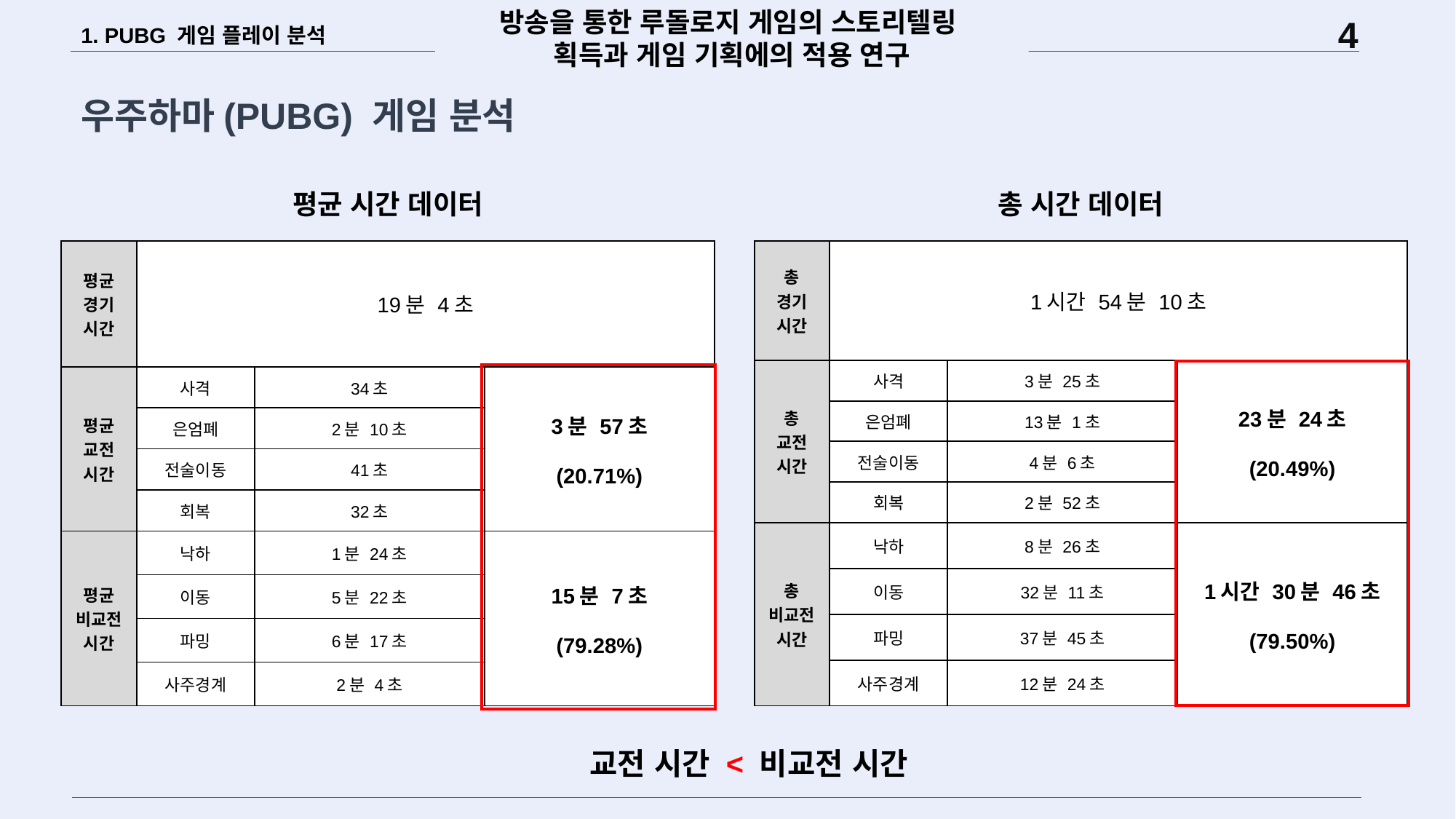

방송을 통한 루돌로지 게임의 스토리텔링
획득과 게임 기획에의 적용 연구
1. PUBG 게임 플레이 분석
우주하마(PUBG) 게임 분석
평균 시간 데이터
총 시간 데이터
| 평균 경기 시간 | 19분 4초 |  |  |
| --- | --- | --- | --- |
| 평균 교전 시간 | 사격 | 34초 | 3분 57초 (20.71%) |
|  | 은엄폐 | 2분 10초 |  |
|  | 전술이동 | 41초 |  |
|  | 회복 | 32초 |  |
| 평균 비교전 시간 | 낙하 | 1분 24초 | 15분 7초 (79.28%) |
|  | 이동 | 5분 22초 |  |
|  | 파밍 | 6분 17초 |  |
|  | 사주경계 | 2분 4초 |  |
| 총 경기 시간 | 1시간 54분 10초 |  |  |
| --- | --- | --- | --- |
| 총 교전 시간 | 사격 | 3분 25초 | 23분 24초 (20.49%) |
|  | 은엄폐 | 13분 1초 |  |
|  | 전술이동 | 4분 6초 |  |
|  | 회복 | 2분 52초 |  |
| 총 비교전 시간 | 낙하 | 8분 26초 | 1시간 30분 46초 (79.50%) |
|  | 이동 | 32분 11초 |  |
|  | 파밍 | 37분 45초 |  |
|  | 사주경계 | 12분 24초 |  |

교전 시간 < 비교전 시간